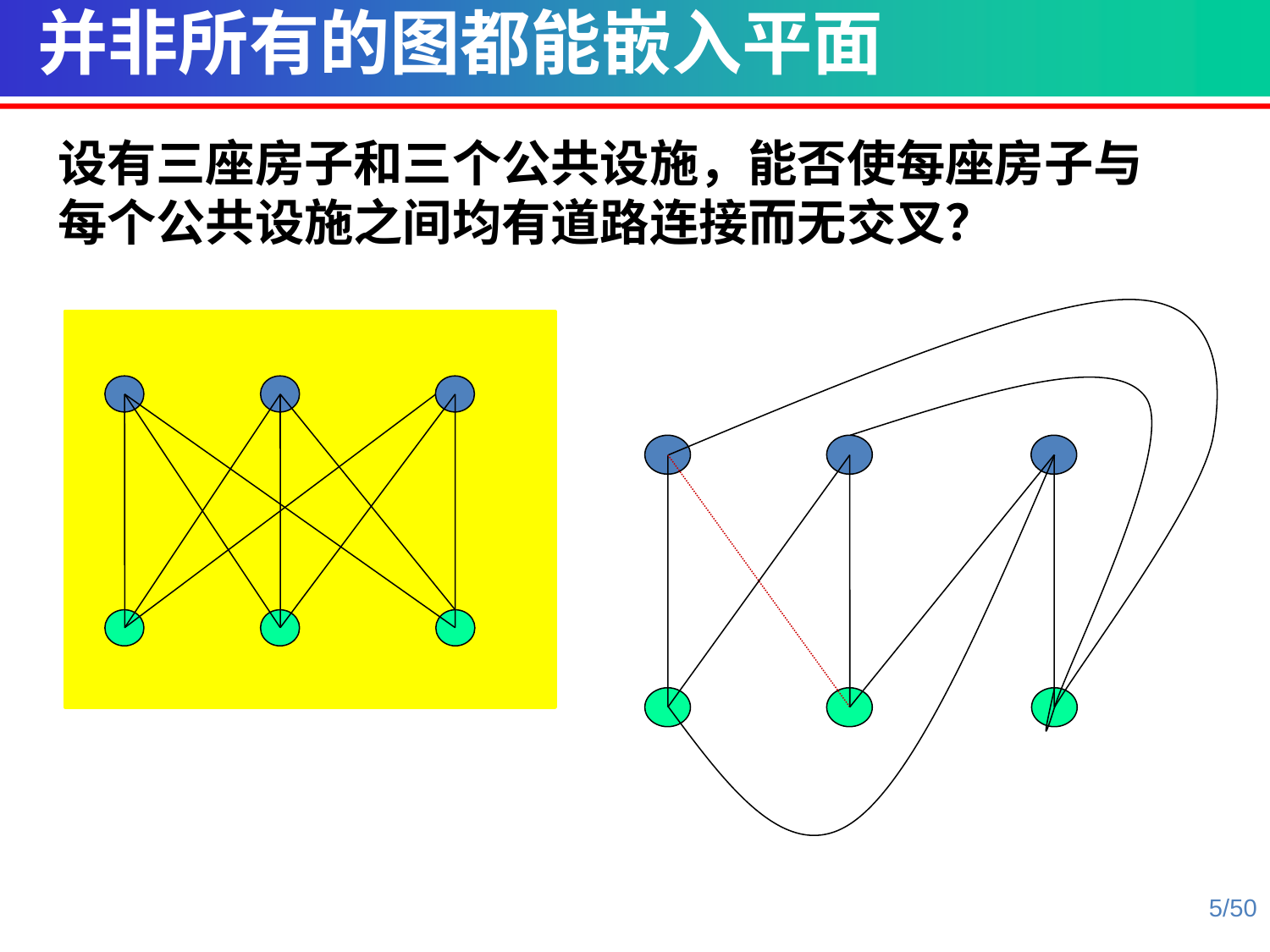

并非所有的图都能嵌入平面
设有三座房子和三个公共设施，能否使每座房子与每个公共设施之间均有道路连接而无交叉？

5/50